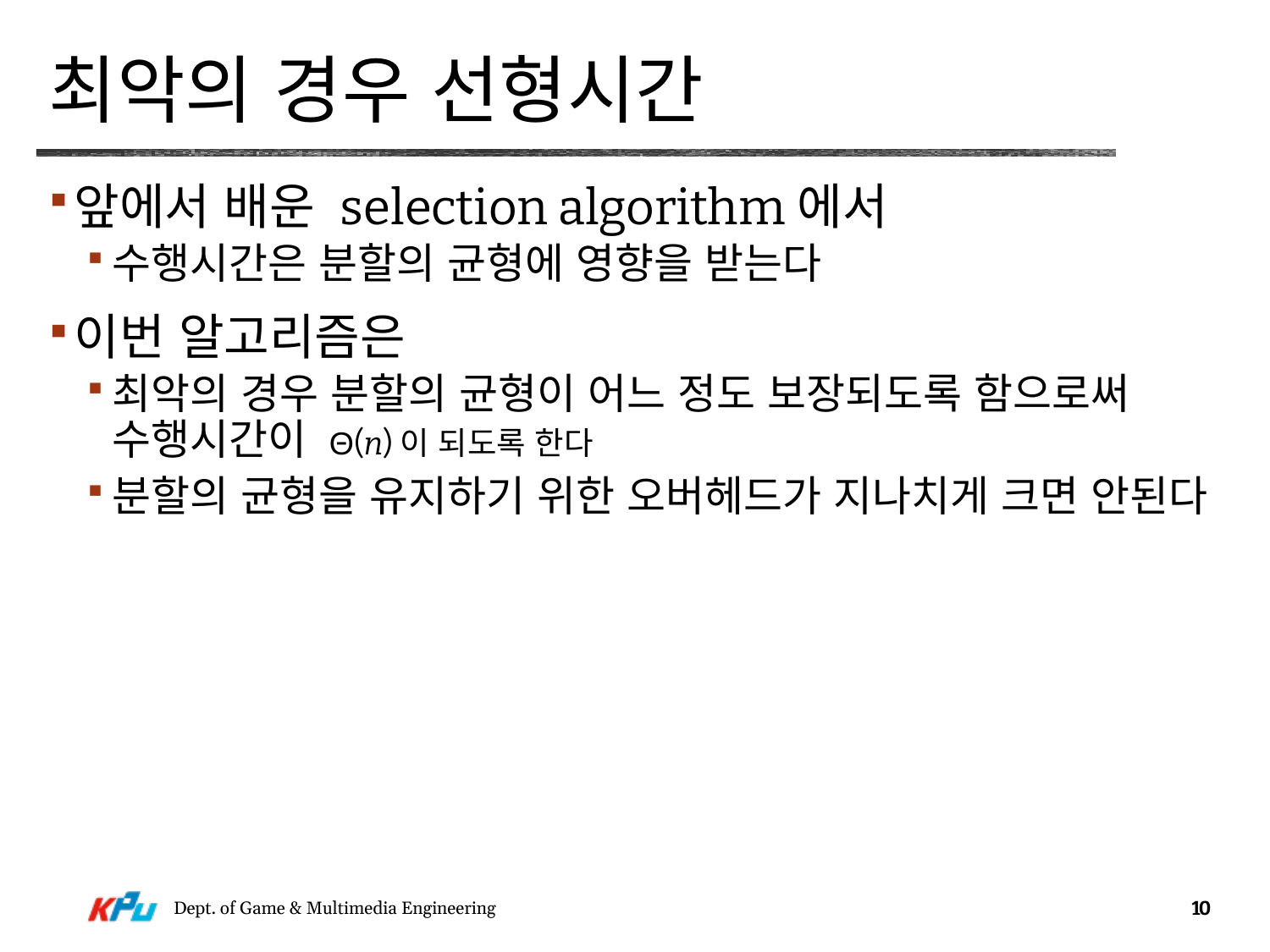

# 최악의 경우 선형시간
앞에서 배운 selection algorithm에서
수행시간은 분할의 균형에 영향을 받는다
이번 알고리즘은
최악의 경우 분할의 균형이 어느 정도 보장되도록 함으로써 수행시간이 Θ(n)이 되도록 한다
분할의 균형을 유지하기 위한 오버헤드가 지나치게 크면 안된다
Dept. of Game & Multimedia Engineering
10